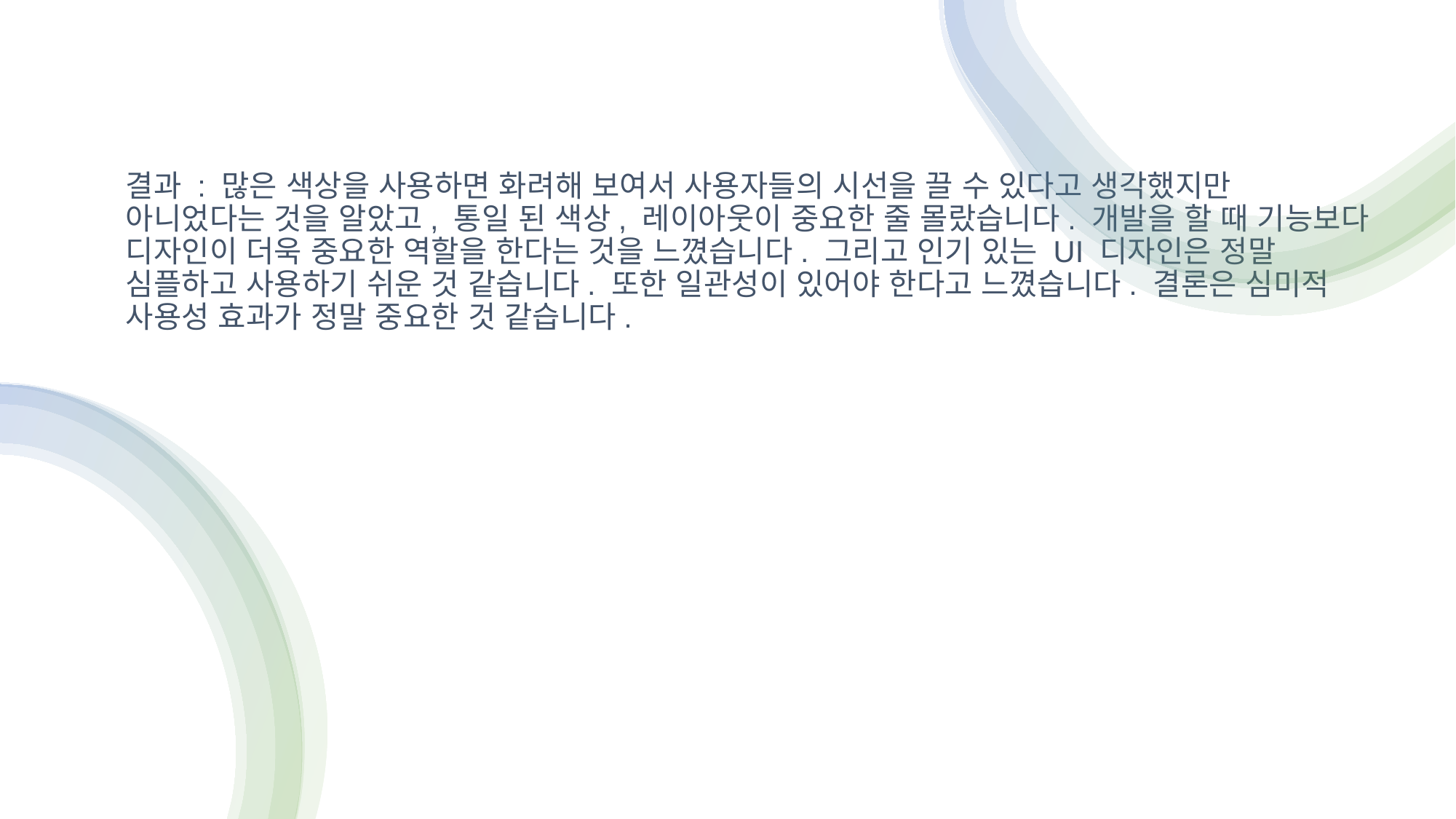

# 결과 : 많은 색상을 사용하면 화려해 보여서 사용자들의 시선을 끌 수 있다고 생각했지만 아니었다는 것을 알았고, 통일 된 색상, 레이아웃이 중요한 줄 몰랐습니다. 개발을 할 때 기능보다 디자인이 더욱 중요한 역할을 한다는 것을 느꼈습니다. 그리고 인기 있는 UI 디자인은 정말 심플하고 사용하기 쉬운 것 같습니다. 또한 일관성이 있어야 한다고 느꼈습니다. 결론은 심미적 사용성 효과가 정말 중요한 것 같습니다.